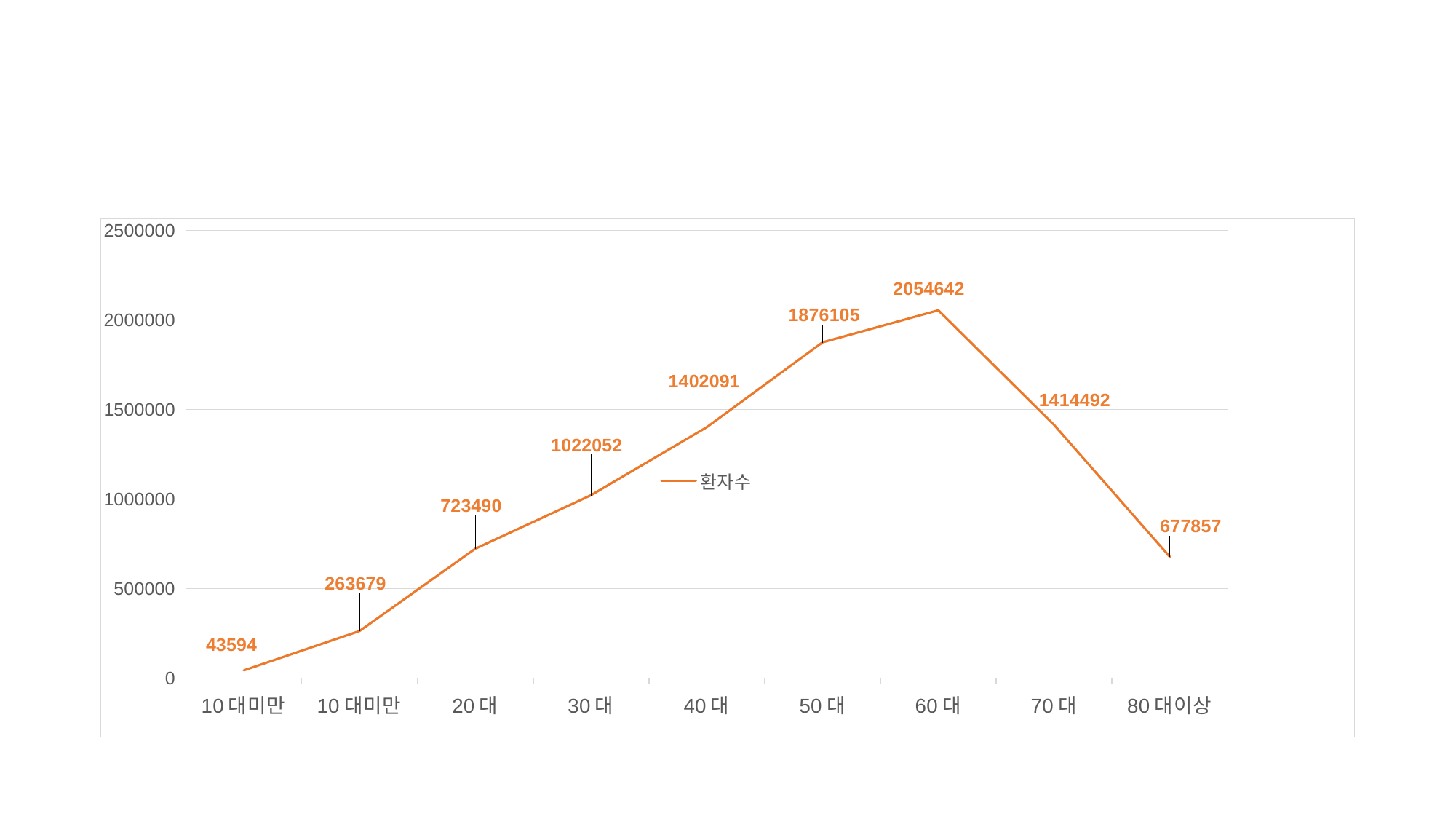

#

### Chart

| Category | 환자수 |
|---|---|
| 10대미만 | 43594.0 |
| 10대미만 | 263679.0 |
| 20대 | 723490.0 |
| 30대 | 1022052.0 |
| 40대 | 1402091.0 |
| 50대 | 1876105.0 |
| 60대 | 2054642.0 |
| 70대 | 1414492.0 |
| 80대이상 | 677857.0 |